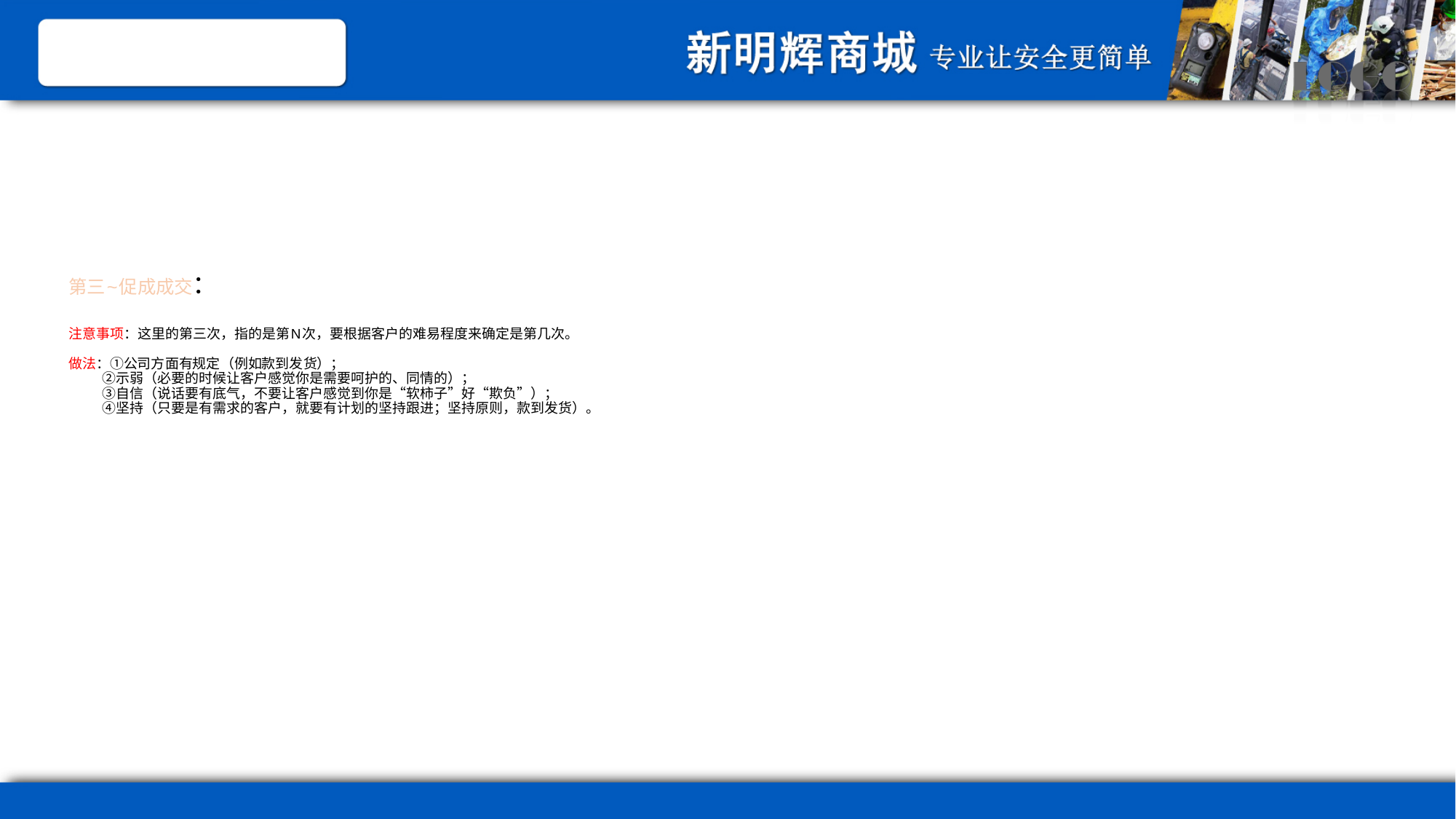

行业e
# 第三~促成成交： 注意事项：这里的第三次，指的是第N次，要根据客户的难易程度来确定是第几次。 做法：①公司方面有规定（例如款到发货）； ②示弱（必要的时候让客户感觉你是需要呵护的、同情的）； ③自信（说话要有底气，不要让客户感觉到你是“软柿子”好“欺负”）； ④坚持（只要是有需求的客户，就要有计划的坚持跟进；坚持原则，款到发货）。